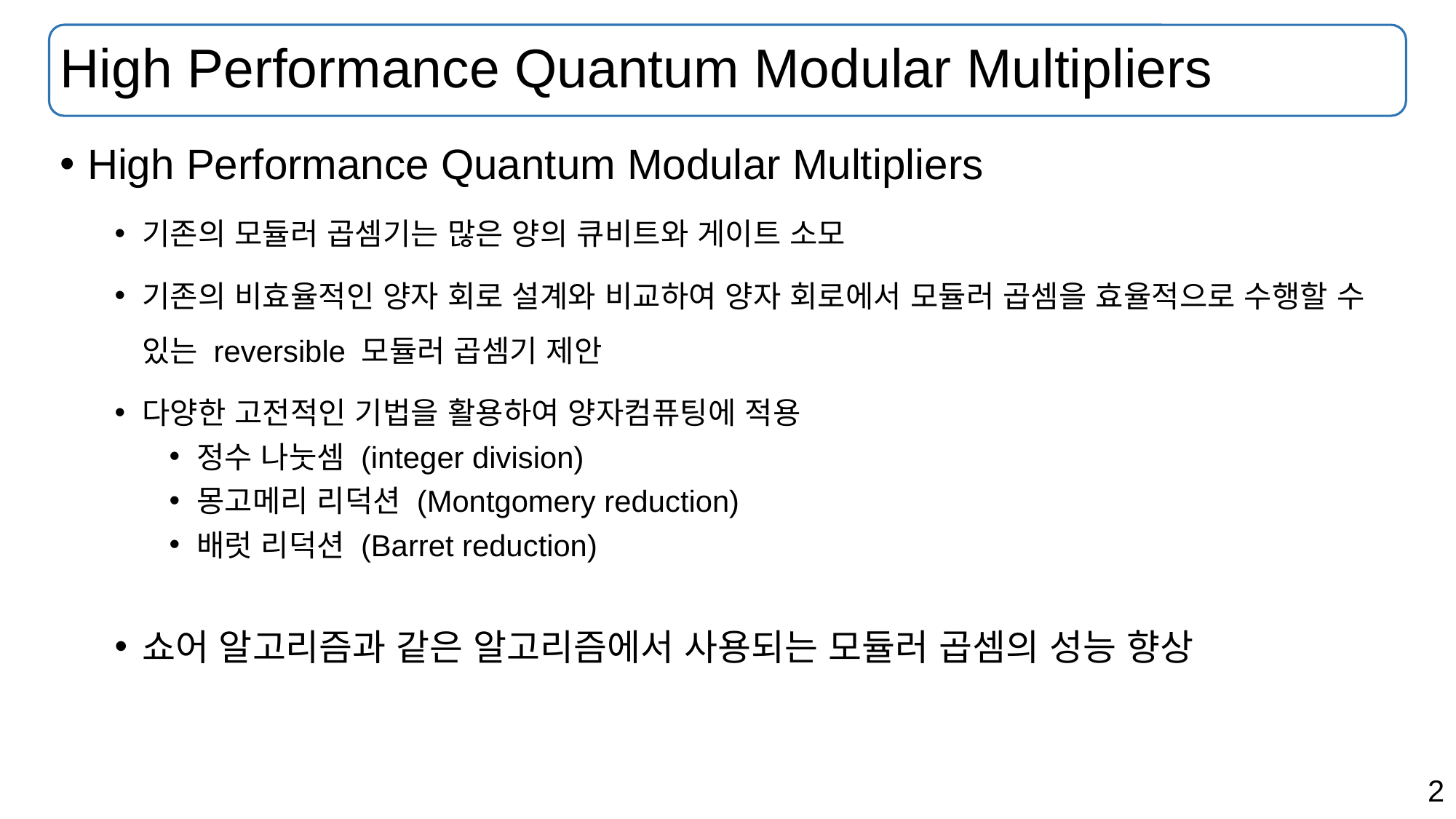

# High Performance Quantum Modular Multipliers
High Performance Quantum Modular Multipliers
기존의 모듈러 곱셈기는 많은 양의 큐비트와 게이트 소모
기존의 비효율적인 양자 회로 설계와 비교하여 양자 회로에서 모듈러 곱셈을 효율적으로 수행할 수 있는 reversible 모듈러 곱셈기 제안
다양한 고전적인 기법을 활용하여 양자컴퓨팅에 적용
정수 나눗셈 (integer division)
몽고메리 리덕션 (Montgomery reduction)
배럿 리덕션 (Barret reduction)

쇼어 알고리즘과 같은 알고리즘에서 사용되는 모듈러 곱셈의 성능 향상